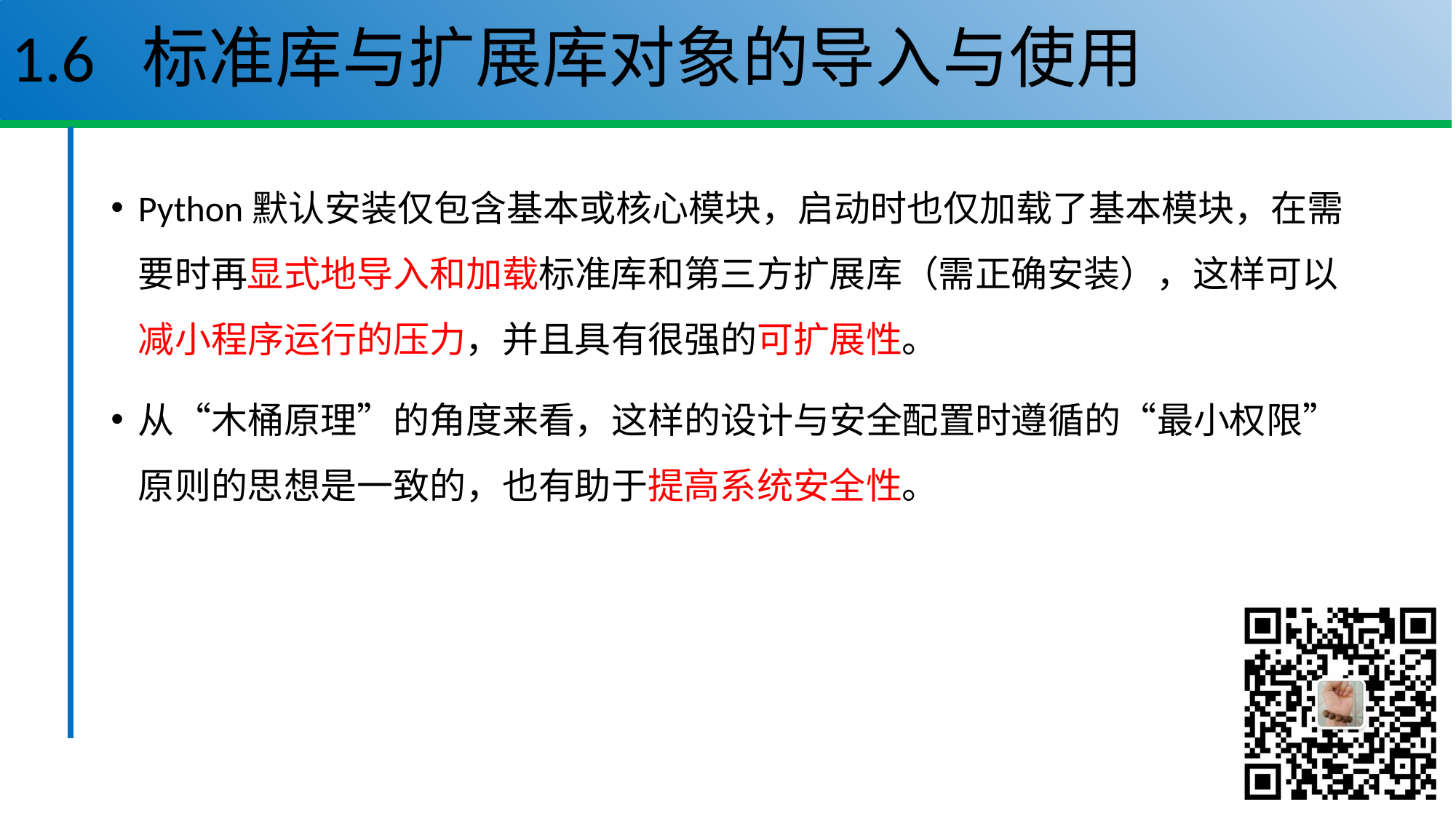

# 1.6  标准库与扩展库对象的导入与使用
Python默认安装仅包含基本或核心模块，启动时也仅加载了基本模块，在需要时再显式地导入和加载标准库和第三方扩展库（需正确安装），这样可以减小程序运行的压力，并且具有很强的可扩展性。
从“木桶原理”的角度来看，这样的设计与安全配置时遵循的“最小权限”原则的思想是一致的，也有助于提高系统安全性。
20